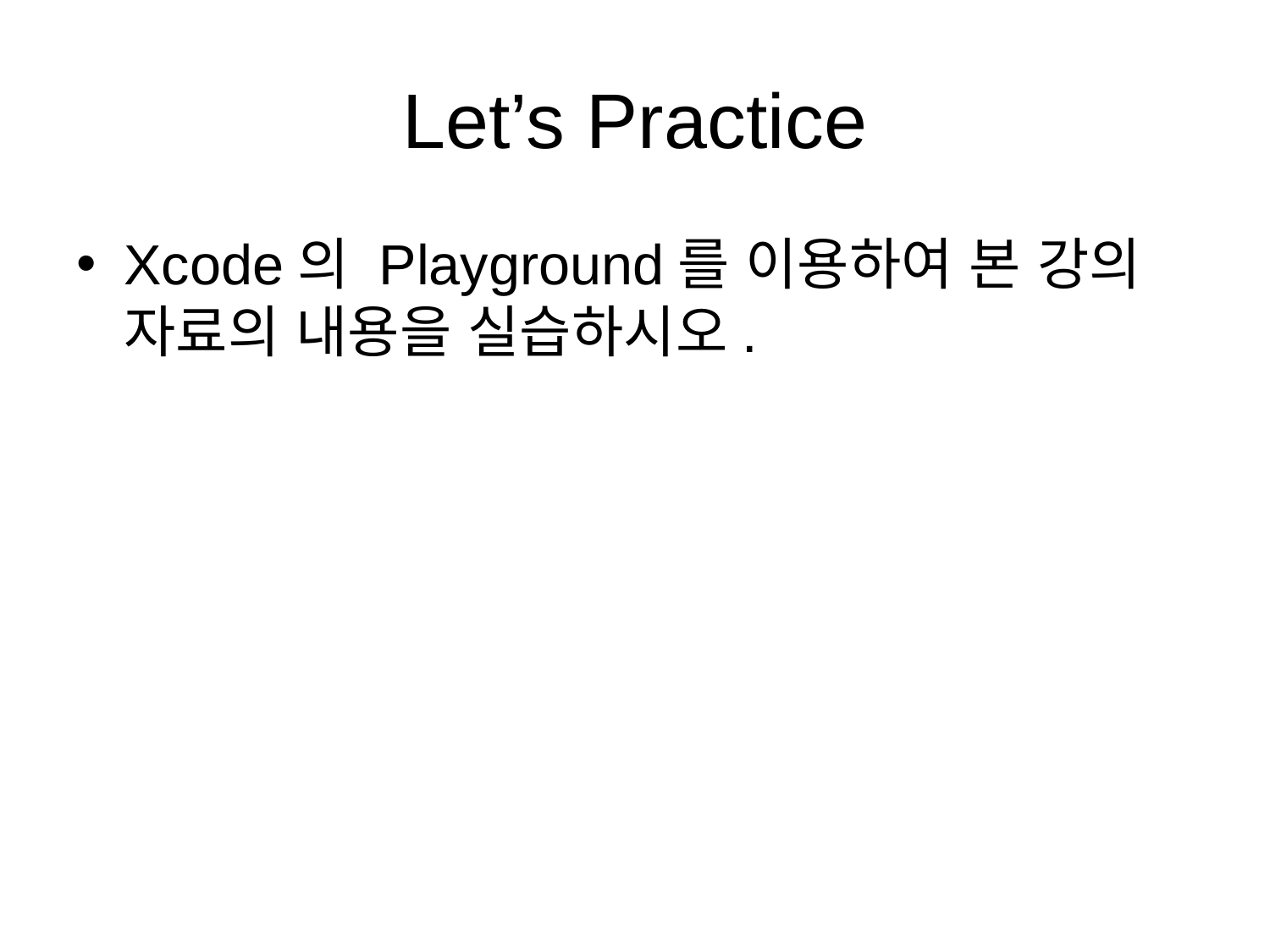

# Let’s Practice
Xcode의 Playground를 이용하여 본 강의 자료의 내용을 실습하시오.